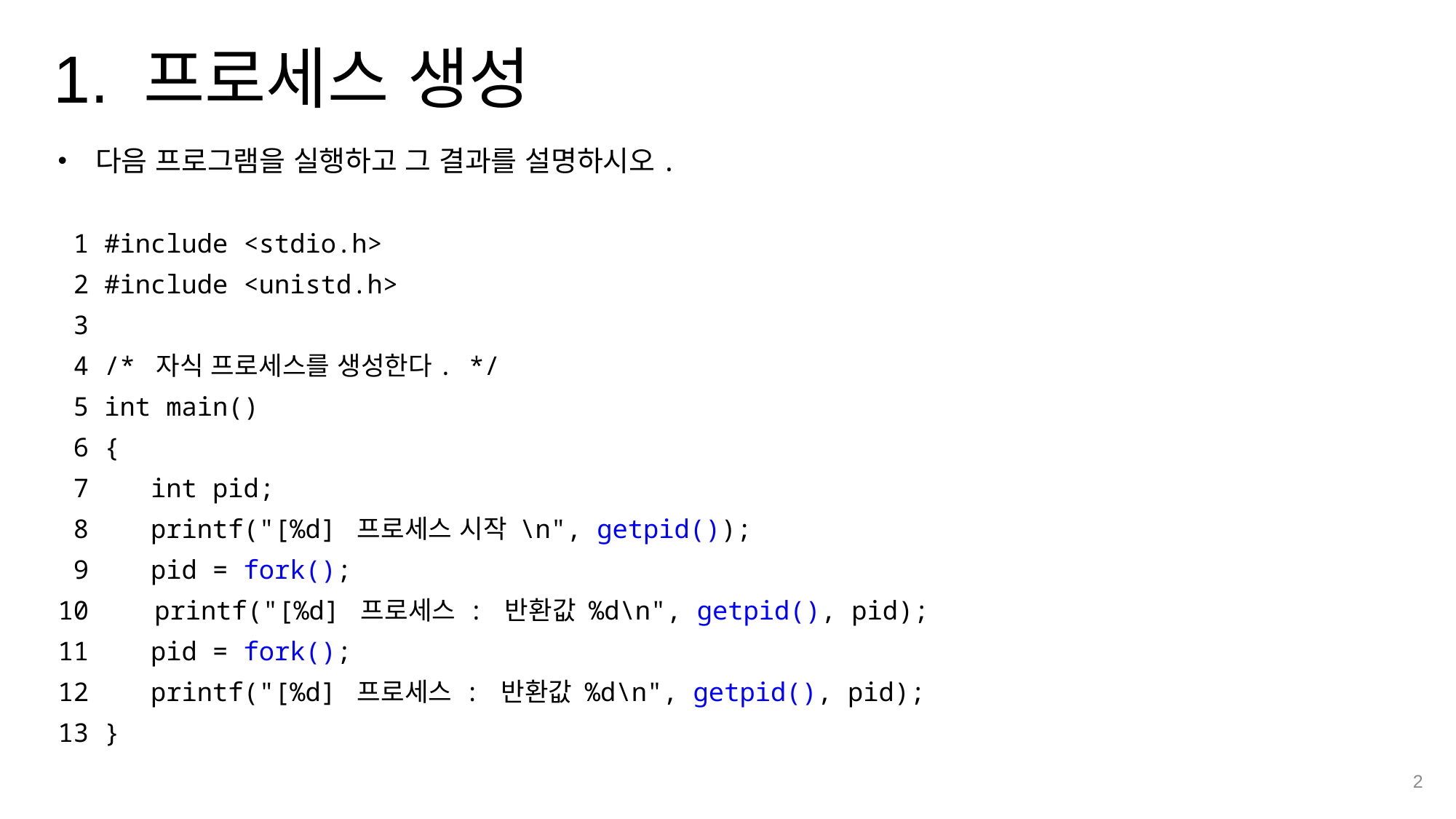

# 1. 프로세스 생성
 다음 프로그램을 실행하고 그 결과를 설명하시오.

 1 #include <stdio.h>
 2 #include <unistd.h>
 3
 4 /* 자식 프로세스를 생성한다. */
 5 int main()
 6 {
 7 	int pid;
 8 	printf("[%d] 프로세스 시작 \n", getpid());
 9 	pid = fork();
   printf("[%d] 프로세스 : 반환값 %d\n", getpid(), pid);
11  	pid = fork();
12 	printf("[%d] 프로세스 : 반환값 %d\n", getpid(), pid);
13 }
2